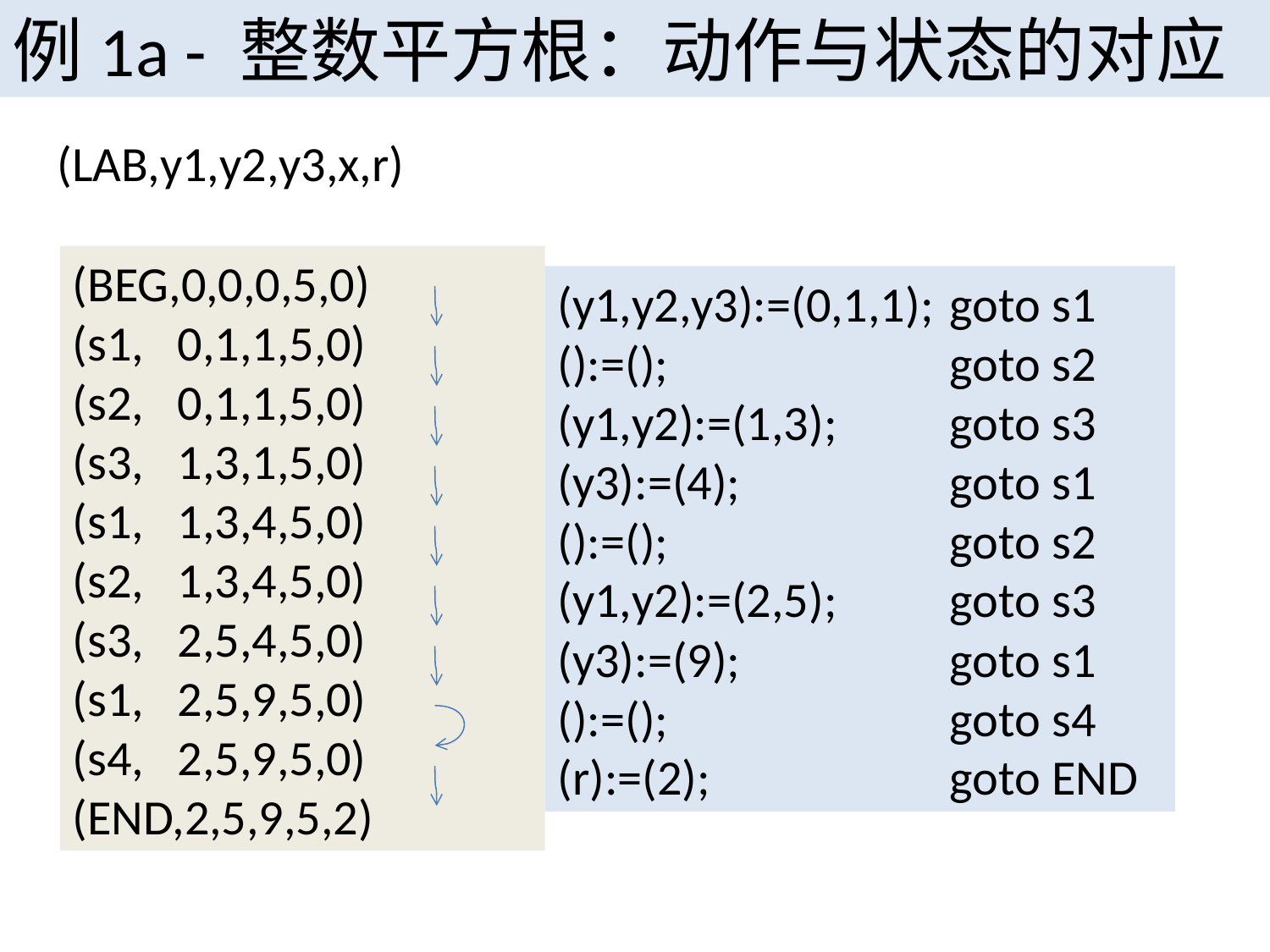

例1a - 整数平方根：动作与状态的对应
    (LAB,y1,y2,y3,x,r)
(BEG,0,0,0,5,0)
(s1,   0,1,1,5,0)
(s2,   0,1,1,5,0)
(s3,   1,3,1,5,0)
(s1,   1,3,4,5,0)
(s2,   1,3,4,5,0)
(s3,   2,5,4,5,0)
(s1,   2,5,9,5,0)
(s4,   2,5,9,5,0)
(END,2,5,9,5,2)

(y1,y2,y3):=(0,1,1);	 goto s1
():=(); 			 goto s2
(y1,y2):=(1,3); 	 goto s3
(y3):=(4);		 goto s1
():=();	 		 goto s2
(y1,y2):=(2,5); 	 goto s3
(y3):=(9);		 goto s1
():=(); 			 goto s4
(r):=(2); 		 goto END